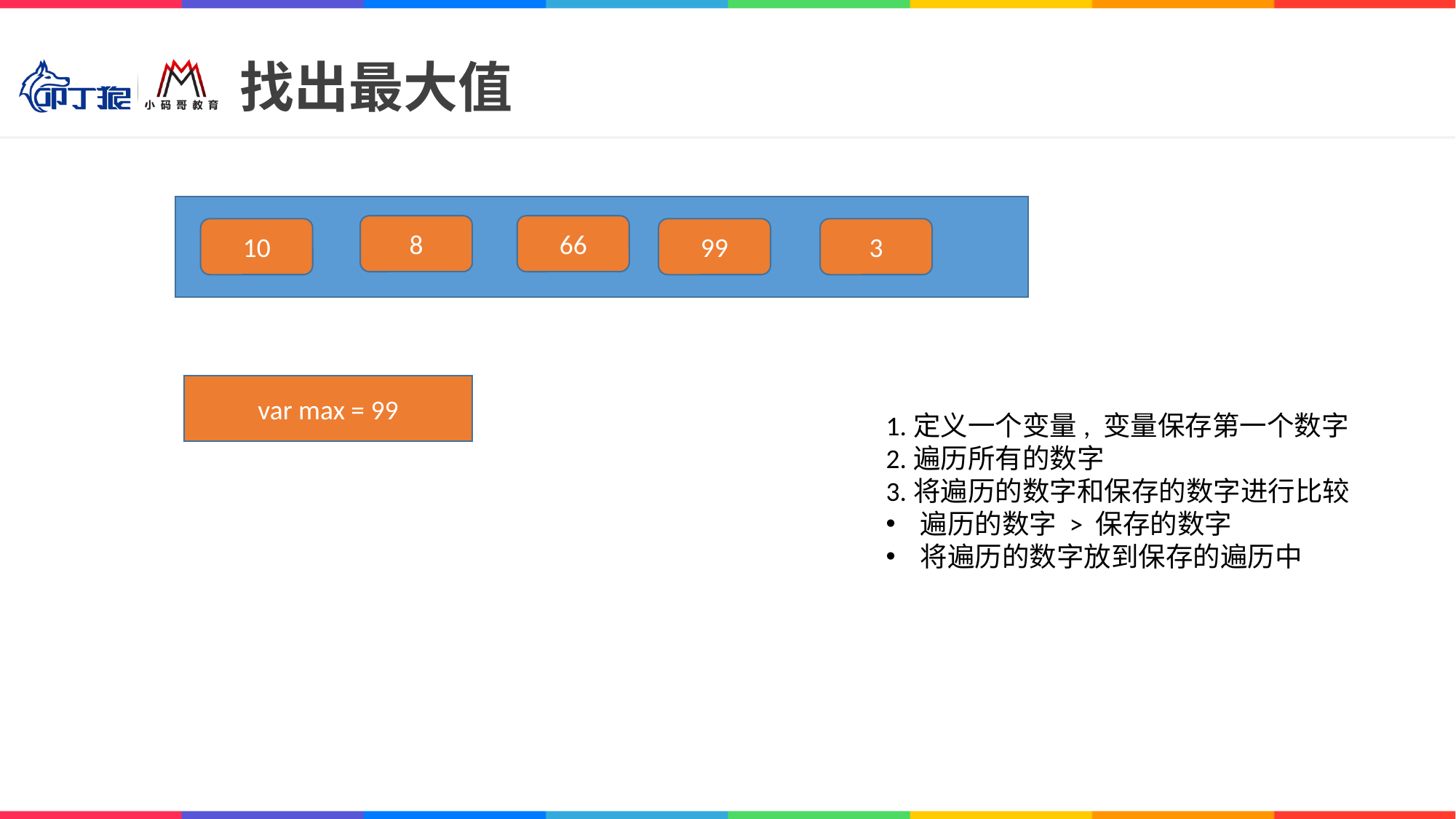

# 找出最大值

66
8
99
3
10
var max = 99
1.定义一个变量, 变量保存第一个数字
2.遍历所有的数字
3.将遍历的数字和保存的数字进行比较
遍历的数字 > 保存的数字
将遍历的数字放到保存的遍历中